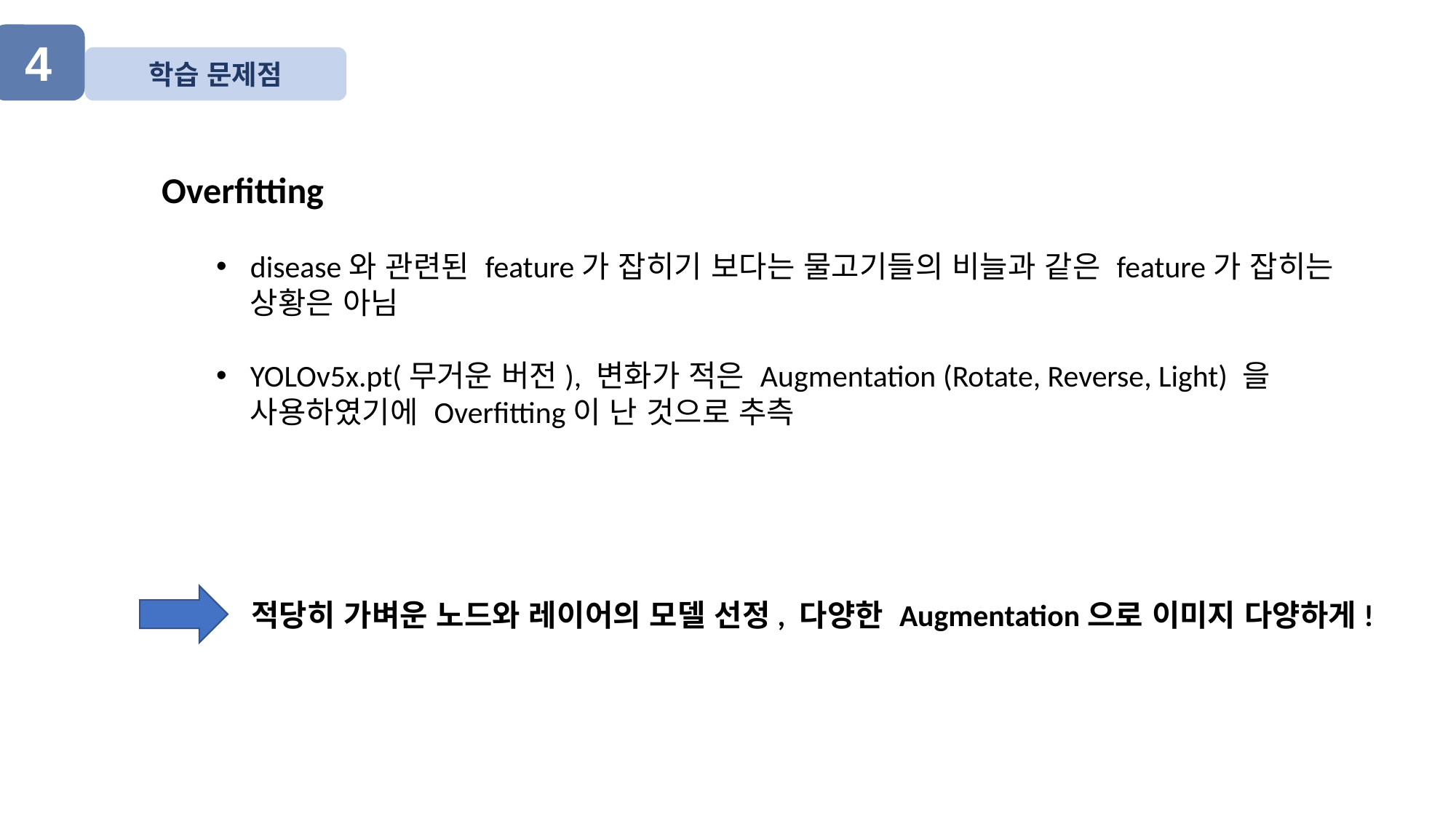

4

학습 문제점
Overfitting

disease와 관련된 feature가 잡히기 보다는 물고기들의 비늘과 같은 feature가 잡히는 상황은 아님

YOLOv5x.pt(무거운 버전), 변화가 적은 Augmentation (Rotate, Reverse, Light) 을 사용하였기에 Overfitting이 난 것으로 추측

적당히 가벼운 노드와 레이어의 모델 선정, 다양한 Augmentation으로 이미지 다양하게!